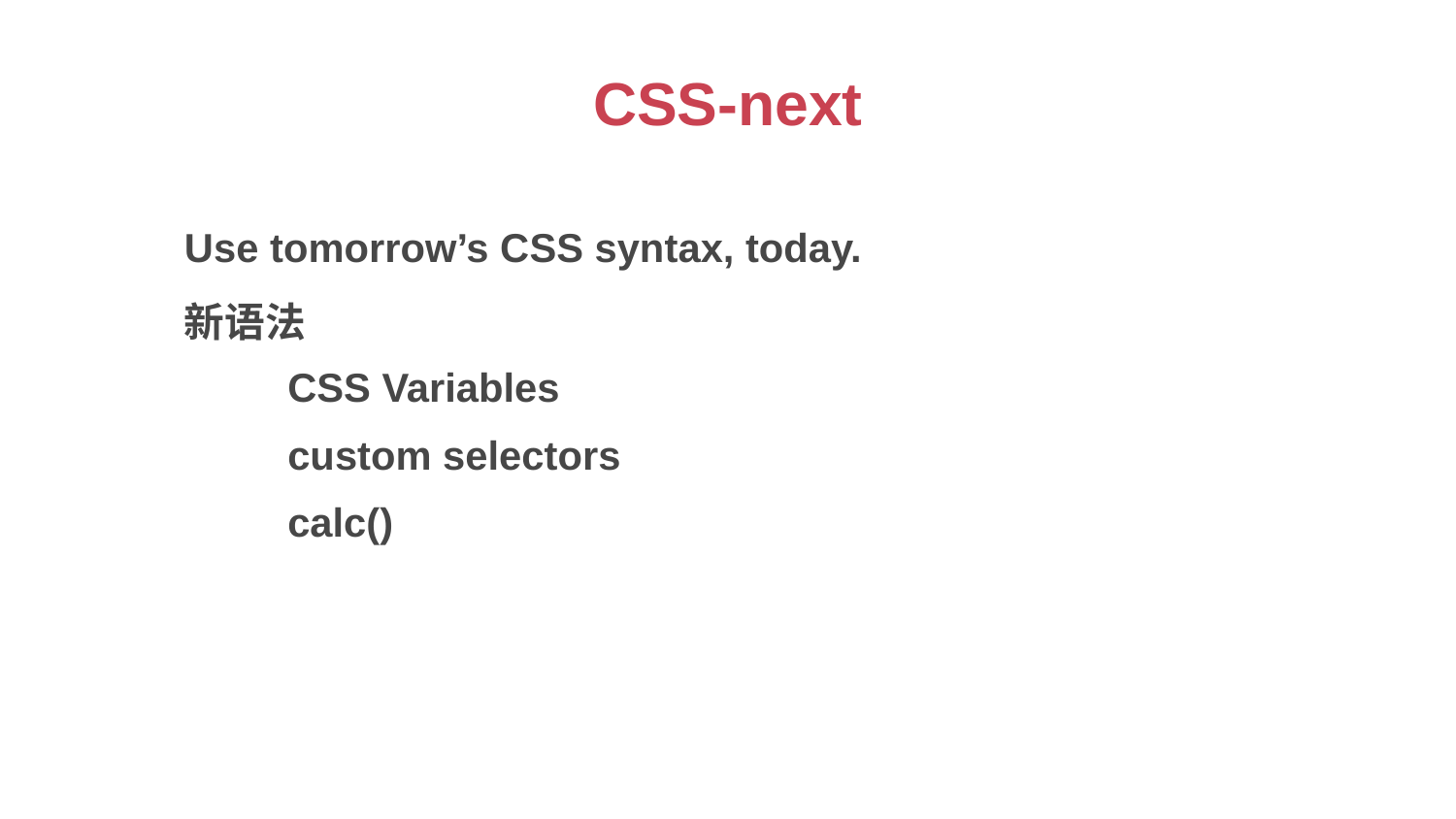

# CSS-next
Use tomorrow’s CSS syntax, today.
新语法
CSS Variables
custom selectors
calc()